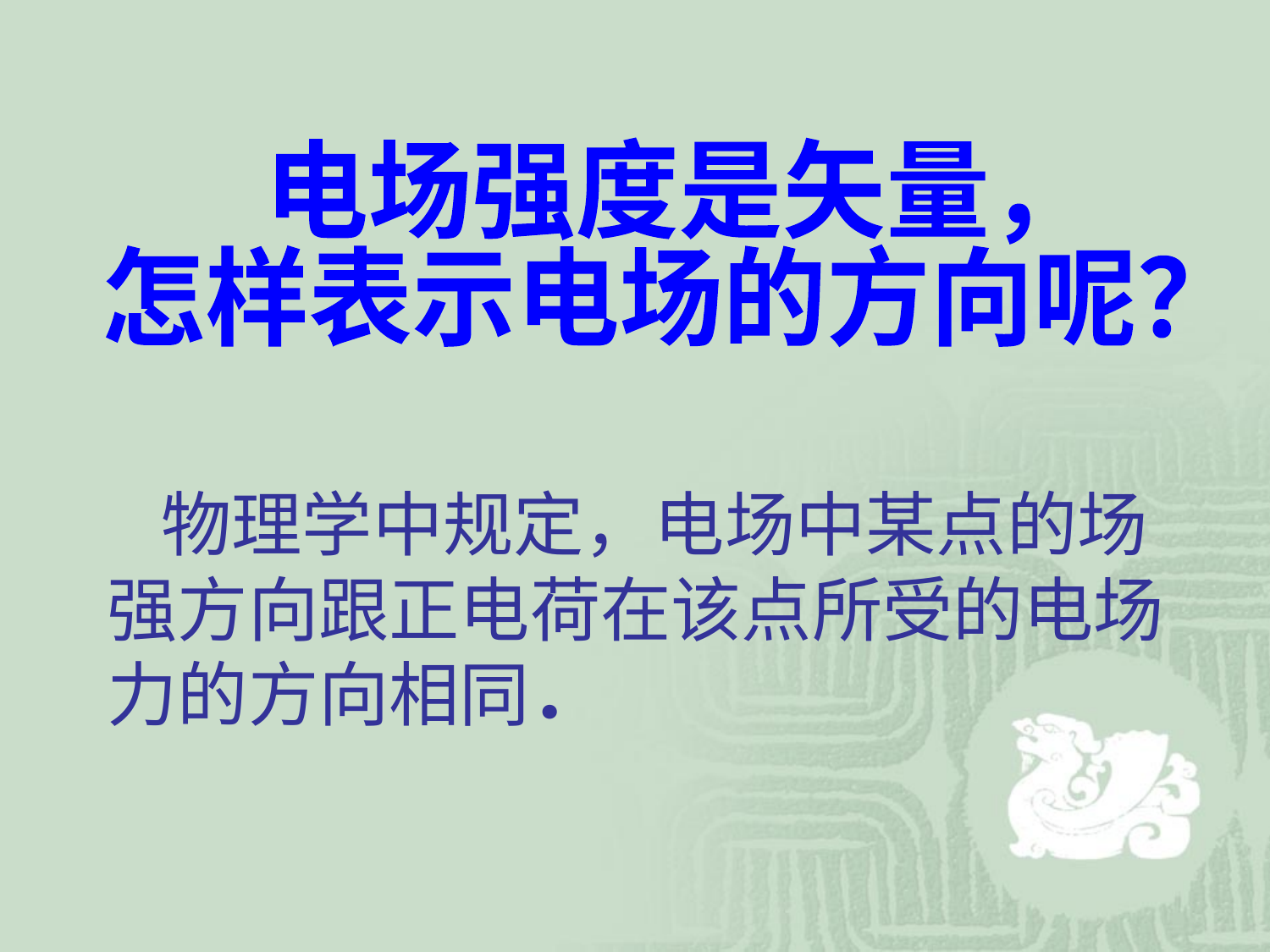

电场强度是矢量，
怎样表示电场的方向呢？
  物理学中规定，电场中某点的场强方向跟正电荷在该点所受的电场力的方向相同．